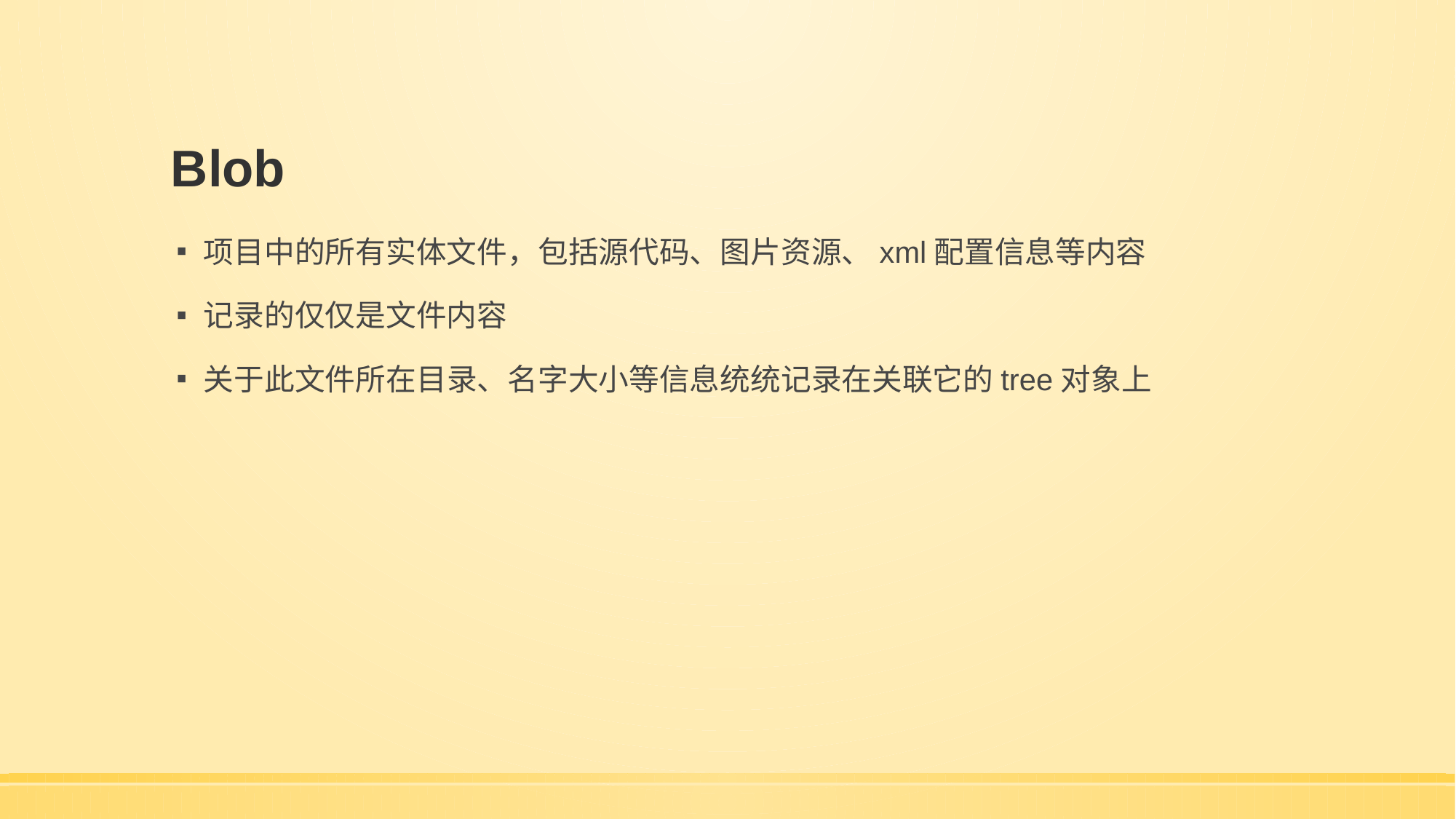

# Blob
项目中的所有实体文件，包括源代码、图片资源、xml配置信息等内容
记录的仅仅是文件内容
关于此文件所在目录、名字大小等信息统统记录在关联它的tree对象上